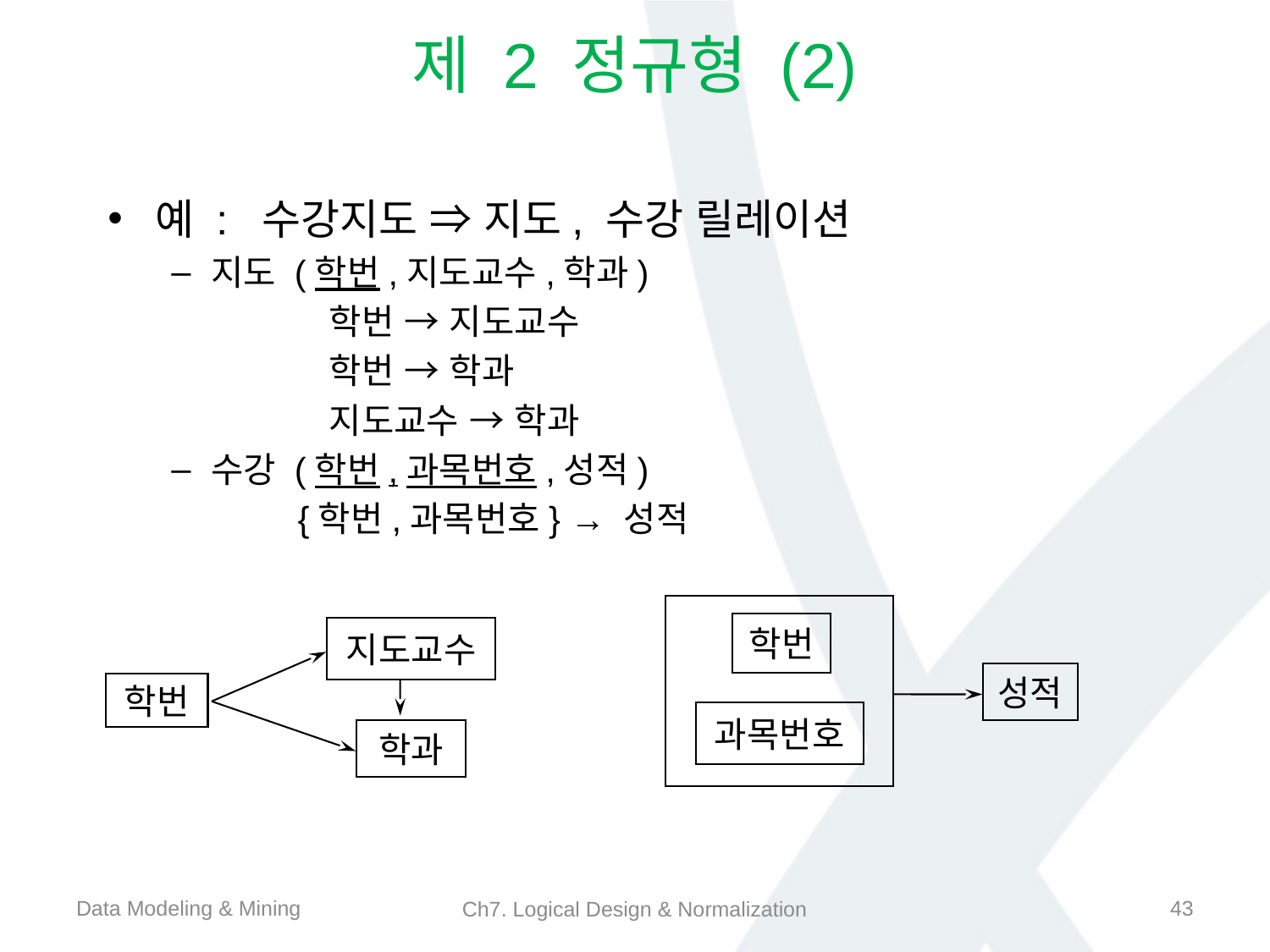

# 제 2 정규형 (2)
예 :  수강지도 ⇒ 지도, 수강 릴레이션
지도 (학번,지도교수,학과)
               학번 → 지도교수
               학번 → 학과
               지도교수 → 학과
수강 (학번,과목번호,성적)
             {학번,과목번호} → 성적

학번
지도교수

성적
학번

과목번호
학과
Data Modeling & Mining
43
Ch7. Logical Design & Normalization